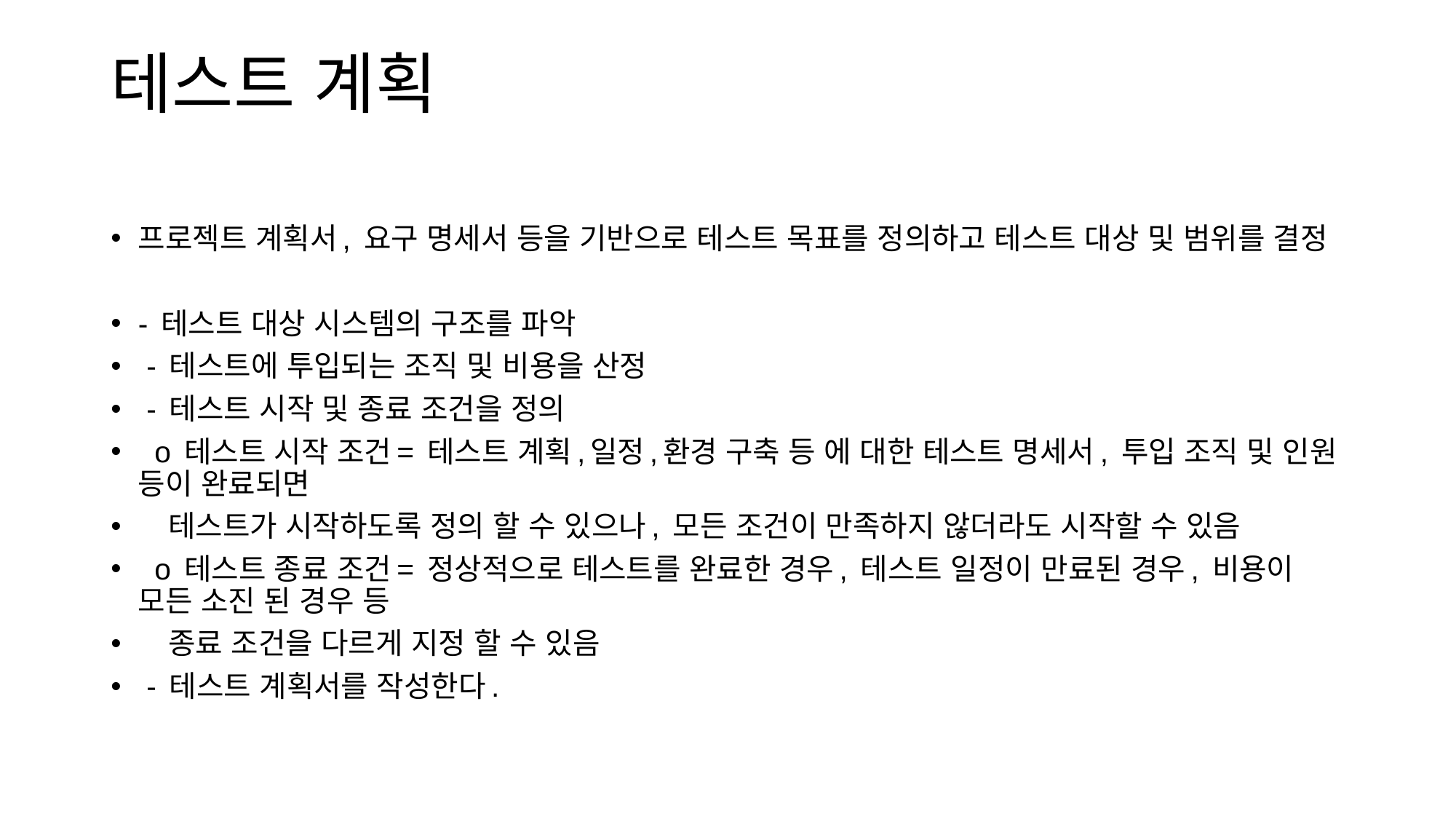

# 테스트 계획

프로젝트 계획서, 요구 명세서 등을 기반으로 테스트 목표를 정의하고 테스트 대상 및 범위를 결정

- 테스트 대상 시스템의 구조를 파악
 - 테스트에 투입되는 조직 및 비용을 산정
 - 테스트 시작 및 종료 조건을 정의
  o 테스트 시작 조건= 테스트 계획,일정,환경 구축 등 에 대한 테스트 명세서, 투입 조직 및 인원 등이 완료되면
   테스트가 시작하도록 정의 할 수 있으나, 모든 조건이 만족하지 않더라도 시작할 수 있음
  o 테스트 종료 조건= 정상적으로 테스트를 완료한 경우, 테스트 일정이 만료된 경우, 비용이 모든 소진 된 경우 등
   종료 조건을 다르게 지정 할 수 있음
 - 테스트 계획서를 작성한다.